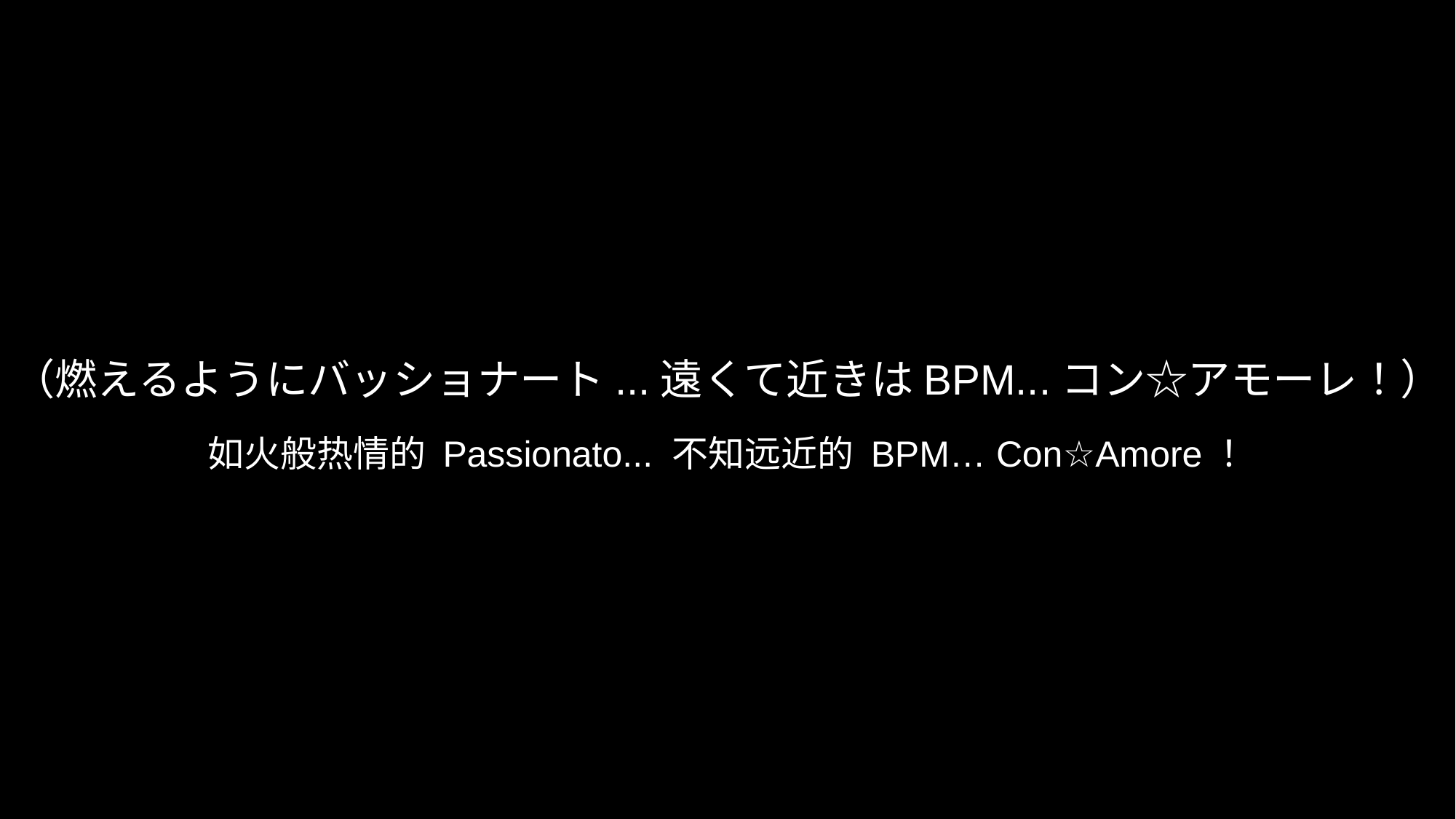

# （燃えるようにバッショナート...遠くて近きはBPM...コン☆アモーレ！）
如火般热情的 Passionato... 不知远近的 BPM… Con☆Amore！